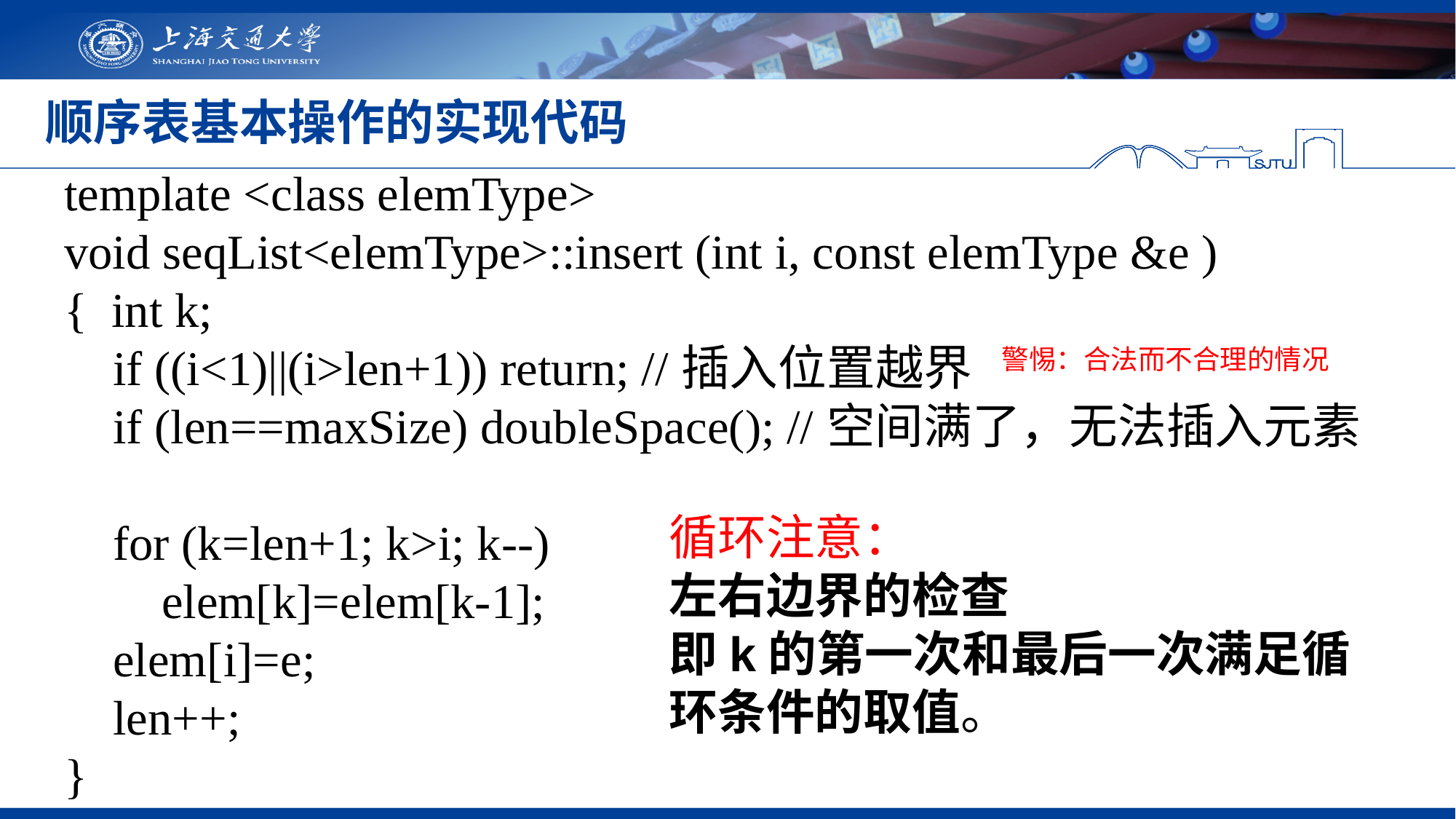

# 顺序表基本操作的实现代码

template <class elemType>
void seqList<elemType>::insert (int i, const elemType &e )
{  int k;
    if ((i<1)||(i>len+1)) return; //插入位置越界
    if (len==maxSize) doubleSpace(); //空间满了，无法插入元素

    for (k=len+1; k>i; k--)
        elem[k]=elem[k-1];
    elem[i]=e;
    len++;
}
警惕：合法而不合理的情况
循环注意：
左右边界的检查
即k的第一次和最后一次满足循环条件的取值。